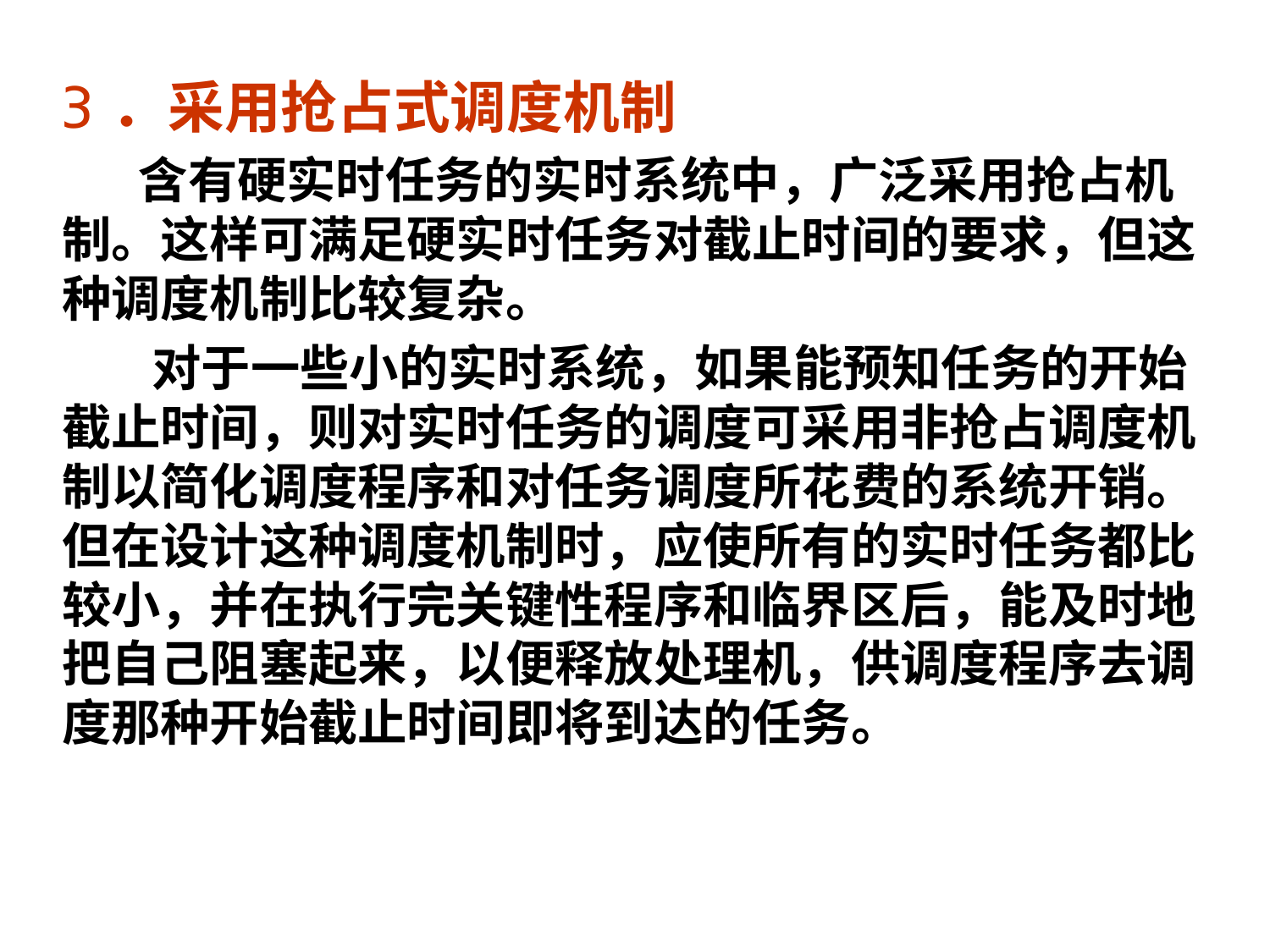

3．采用抢占式调度机制
       含有硬实时任务的实时系统中，广泛采用抢占机制。这样可满足硬实时任务对截止时间的要求，但这种调度机制比较复杂。
       对于一些小的实时系统，如果能预知任务的开始截止时间，则对实时任务的调度可采用非抢占调度机制以简化调度程序和对任务调度所花费的系统开销。但在设计这种调度机制时，应使所有的实时任务都比较小，并在执行完关键性程序和临界区后，能及时地把自己阻塞起来，以便释放处理机，供调度程序去调度那种开始截止时间即将到达的任务。
53